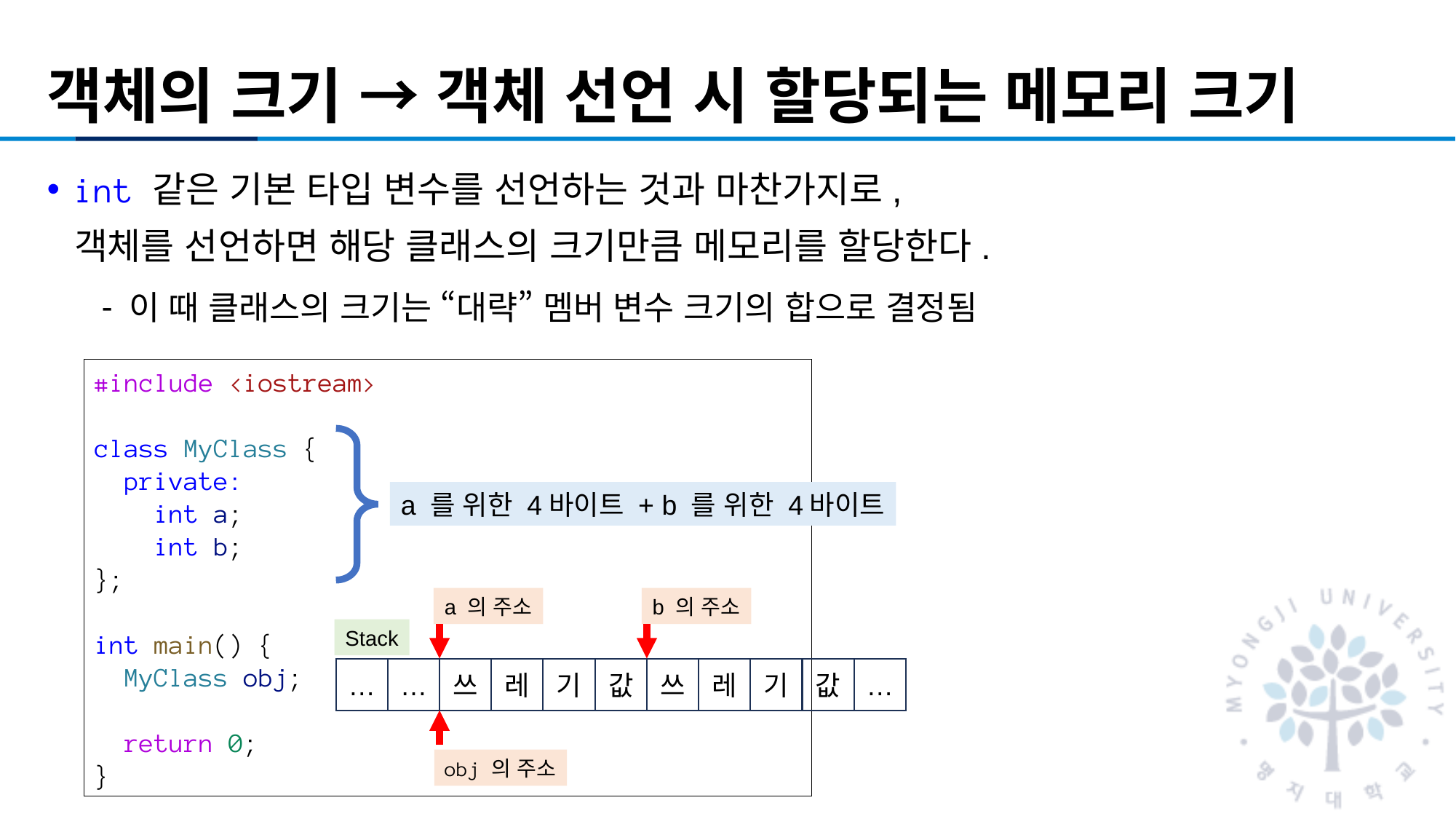

# 객체의 크기 → 객체 선언 시 할당되는 메모리 크기
int 같은 기본 타입 변수를 선언하는 것과 마찬가지로,
객체를 선언하면 해당 클래스의 크기만큼 메모리를 할당한다.
이 때 클래스의 크기는 “대략” 멤버 변수 크기의 합으로 결정됨
#include <iostream>
class MyClass {
  private:
    int a;
    int b;
};
int main() {
  MyClass obj;
  return 0;
}

a 를 위한 4바이트 + b 를 위한 4바이트
a 의 주소
b 의 주소
Stack
…
…
쓰
레
기
값
쓰
레
기
값
…
obj 의 주소